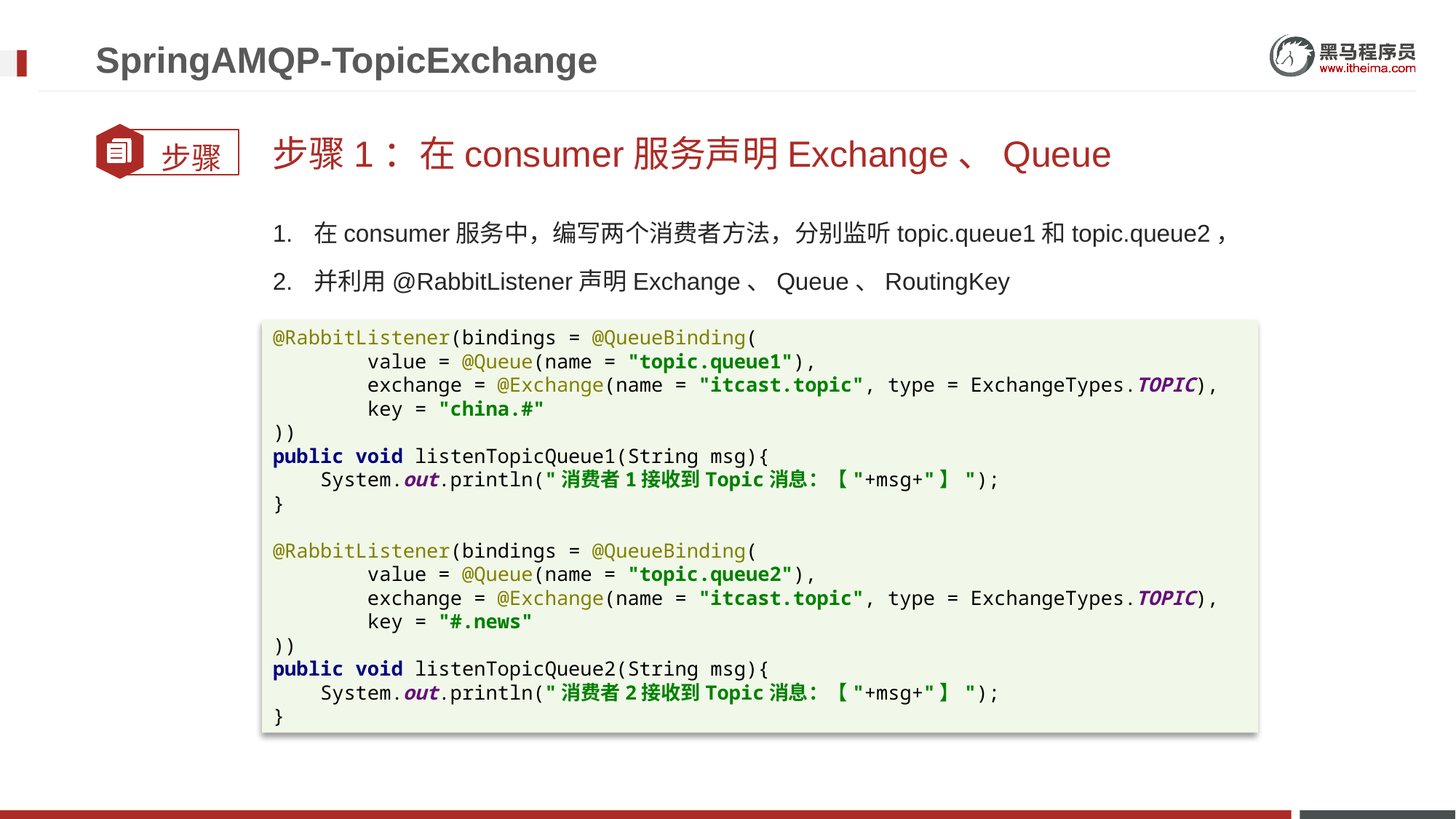

# SpringAMQP-TopicExchange
步骤1：在consumer服务声明Exchange、Queue
在consumer服务中，编写两个消费者方法，分别监听topic.queue1和topic.queue2，
并利用@RabbitListener声明Exchange、Queue、RoutingKey
@RabbitListener(bindings = @QueueBinding(
        value = @Queue(name = "topic.queue1"),
        exchange = @Exchange(name = "itcast.topic", type = ExchangeTypes.TOPIC),
        key = "china.#"
))
public void listenTopicQueue1(String msg){
    System.out.println("消费者1接收到Topic消息：【"+msg+"】");
}
@RabbitListener(bindings = @QueueBinding(
        value = @Queue(name = "topic.queue2"),
        exchange = @Exchange(name = "itcast.topic", type = ExchangeTypes.TOPIC),
        key = "#.news"
))
public void listenTopicQueue2(String msg){
    System.out.println("消费者2接收到Topic消息：【"+msg+"】");
}